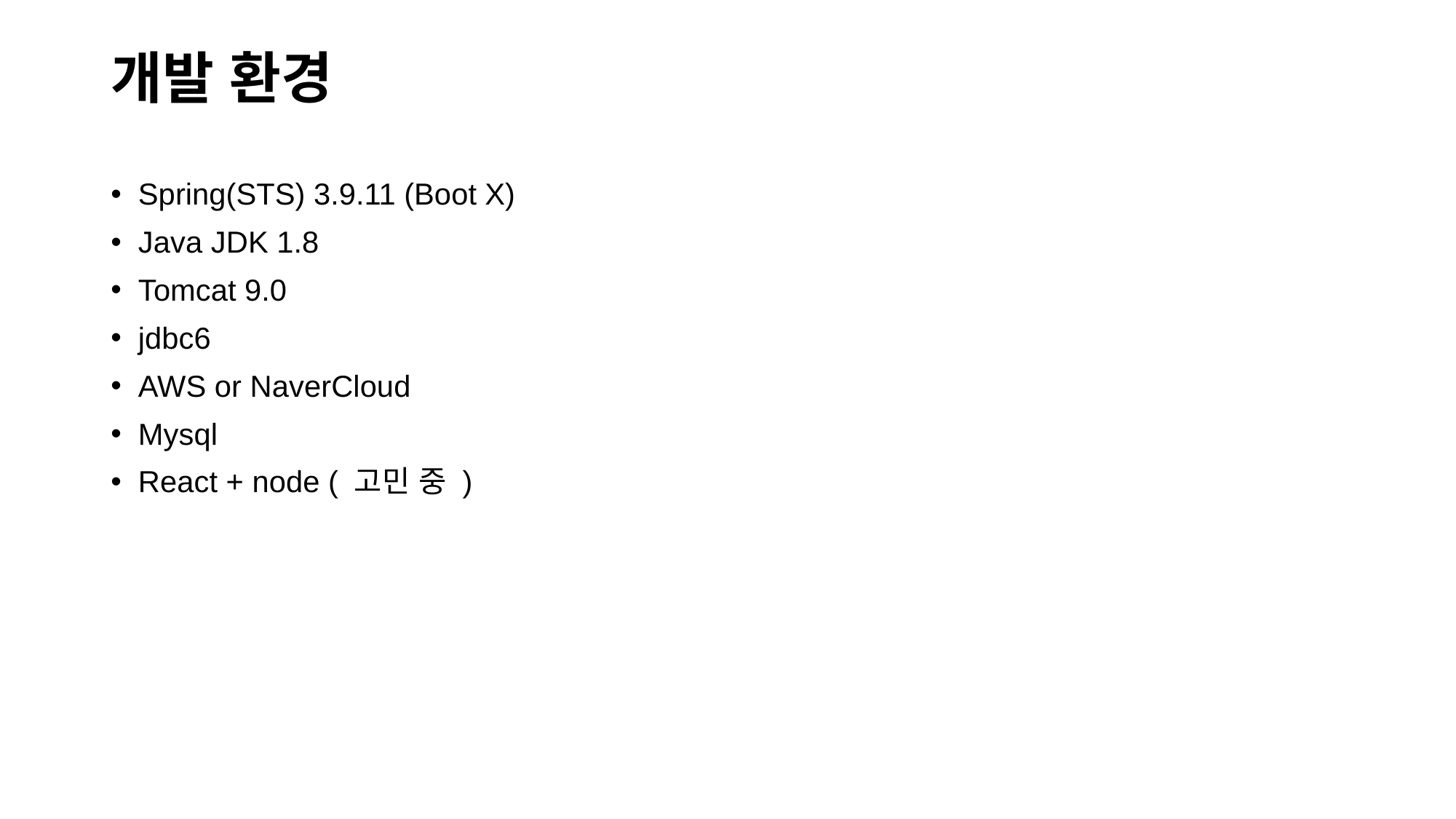

# 개발 환경
Spring(STS) 3.9.11 (Boot X)
Java JDK 1.8
Tomcat 9.0
jdbc6
AWS or NaverCloud
Mysql
React + node ( 고민 중 )